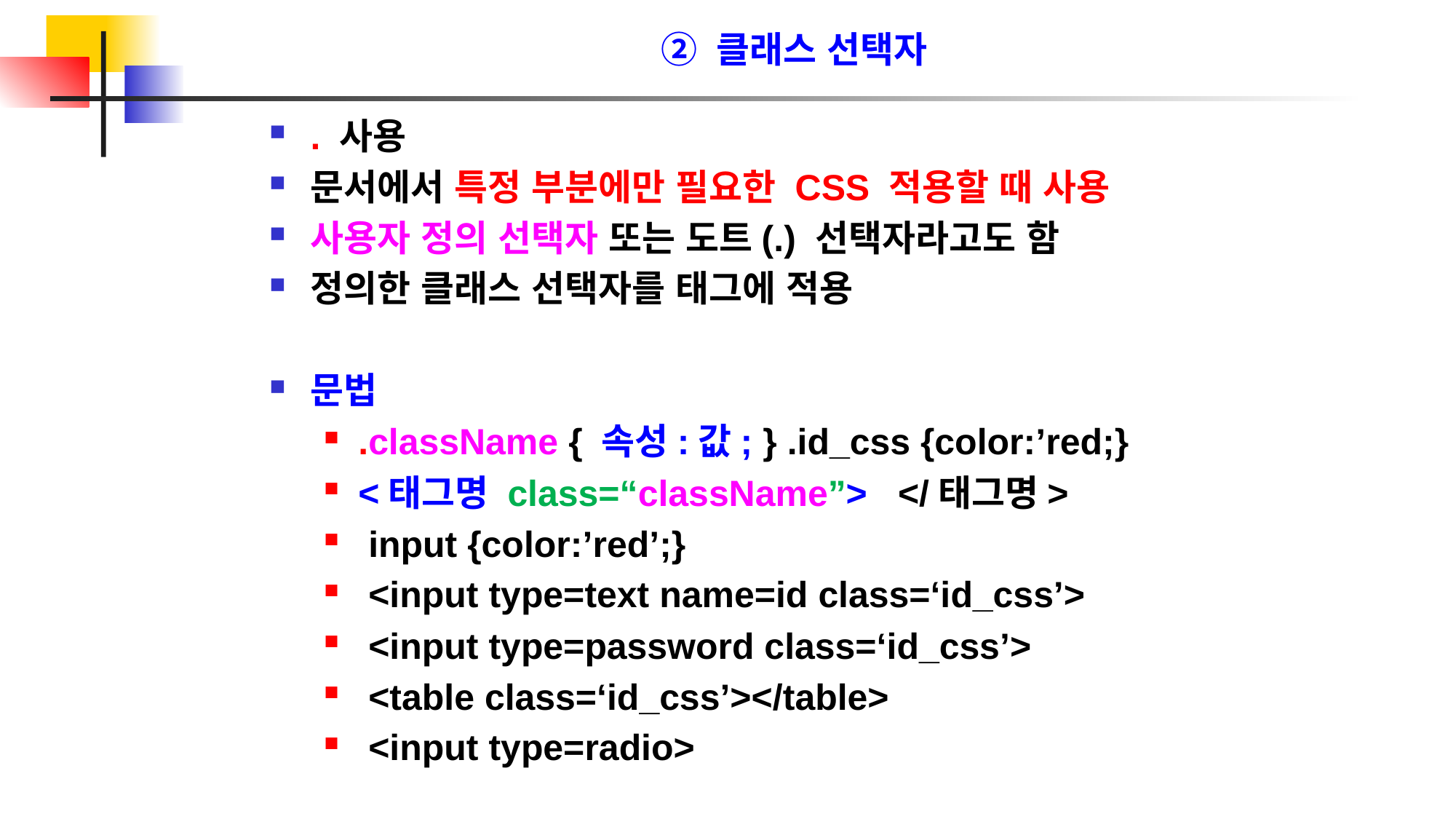

② 클래스 선택자
. 사용
문서에서 특정 부분에만 필요한 CSS 적용할 때 사용
사용자 정의 선택자 또는 도트(.) 선택자라고도 함
정의한 클래스 선택자를 태그에 적용

문법
.className { 속성:값; } .id_css {color:’red;}
<태그명 class=“className”>   </태그명>
 input {color:’red’;}
 <input type=text name=id class=‘id_css’>
 <input type=password class=‘id_css’>
 <table class=‘id_css’></table>
 <input type=radio>